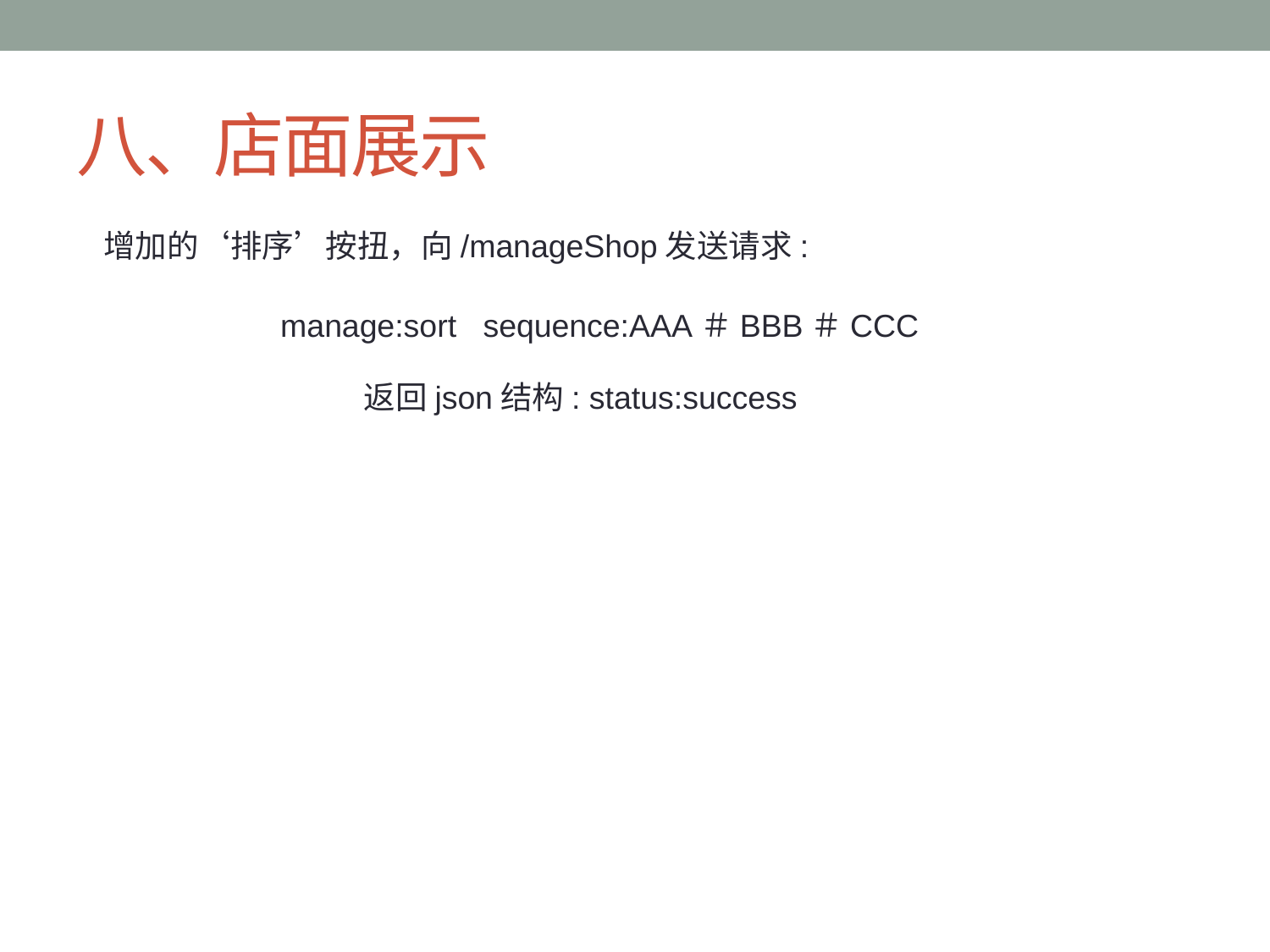

# 八、店面展示
增加的‘排序’按扭，向/manageShop发送请求:
manage:sort   sequence:AAA＃BBB＃CCC
返回json结构: status:success